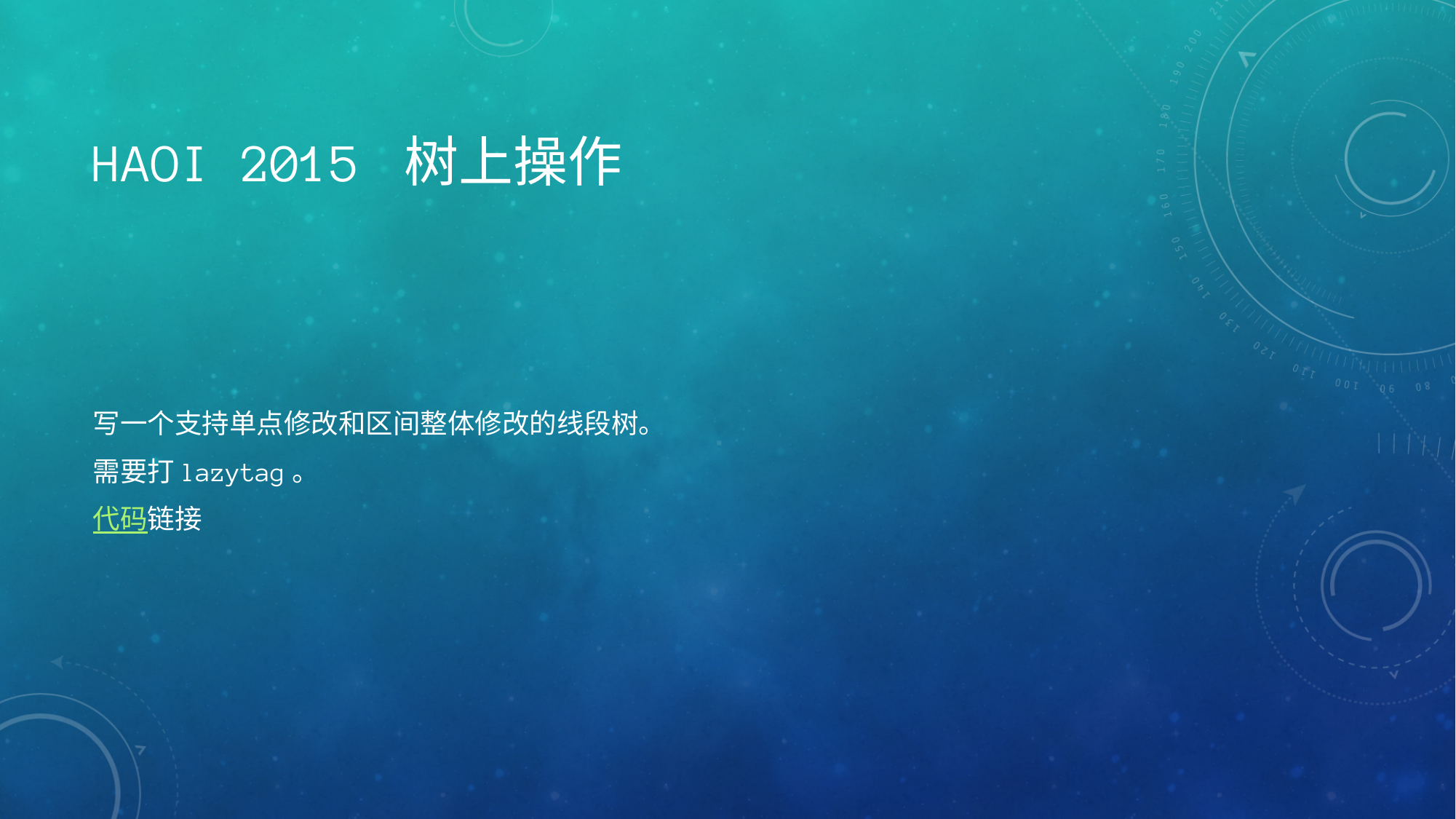

# HAOI 2015 树上操作
写一个支持单点修改和区间整体修改的线段树。
需要打lazytag。
代码链接